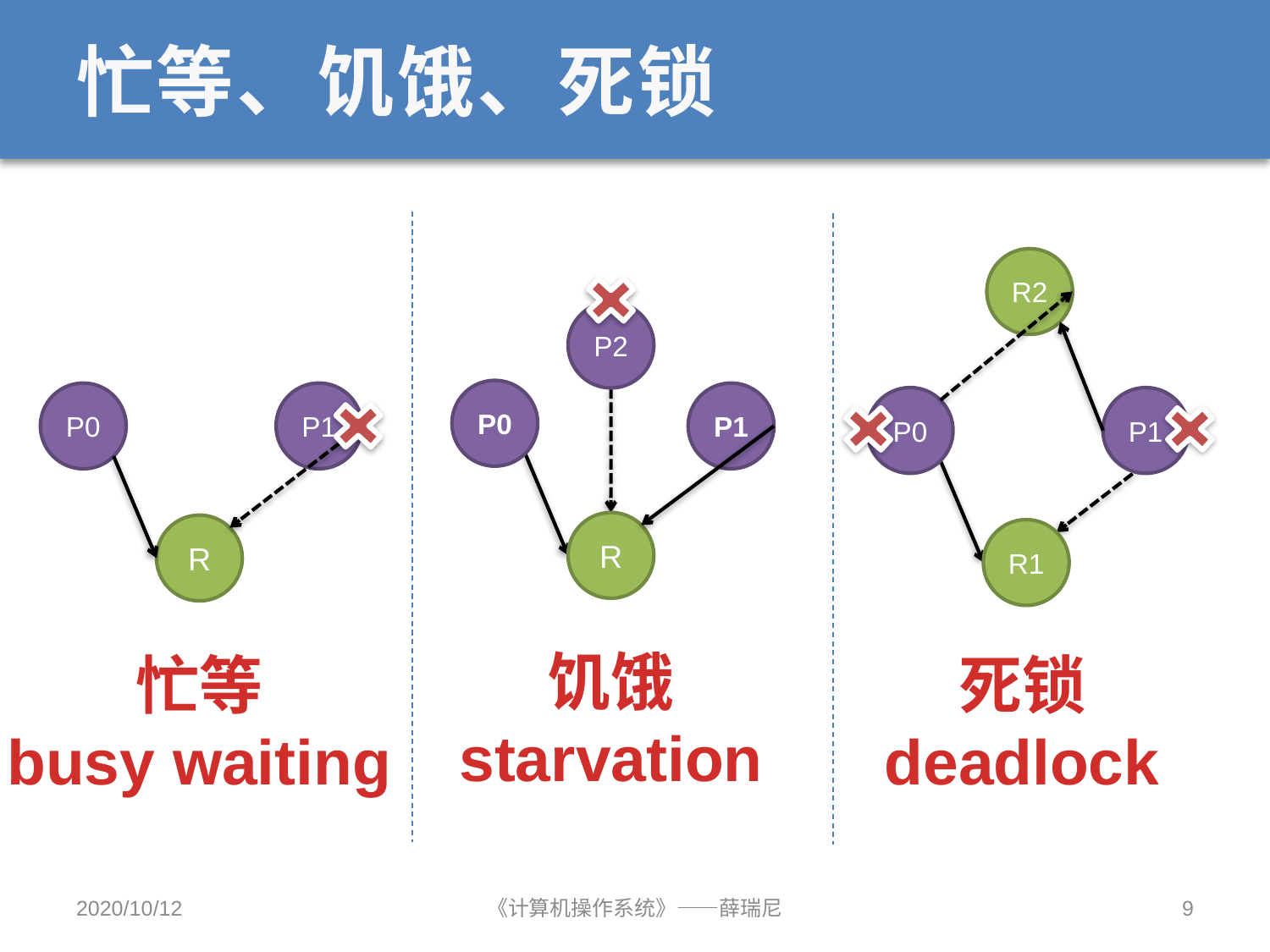

# 忙等、饥饿、死锁
R2
P0
P1
R1

P2
P0
P1
R
P0
P1
R

饥饿
starvation
死锁
deadlock
忙等
busy waiting
2020/10/12
《计算机操作系统》——薛瑞尼
9